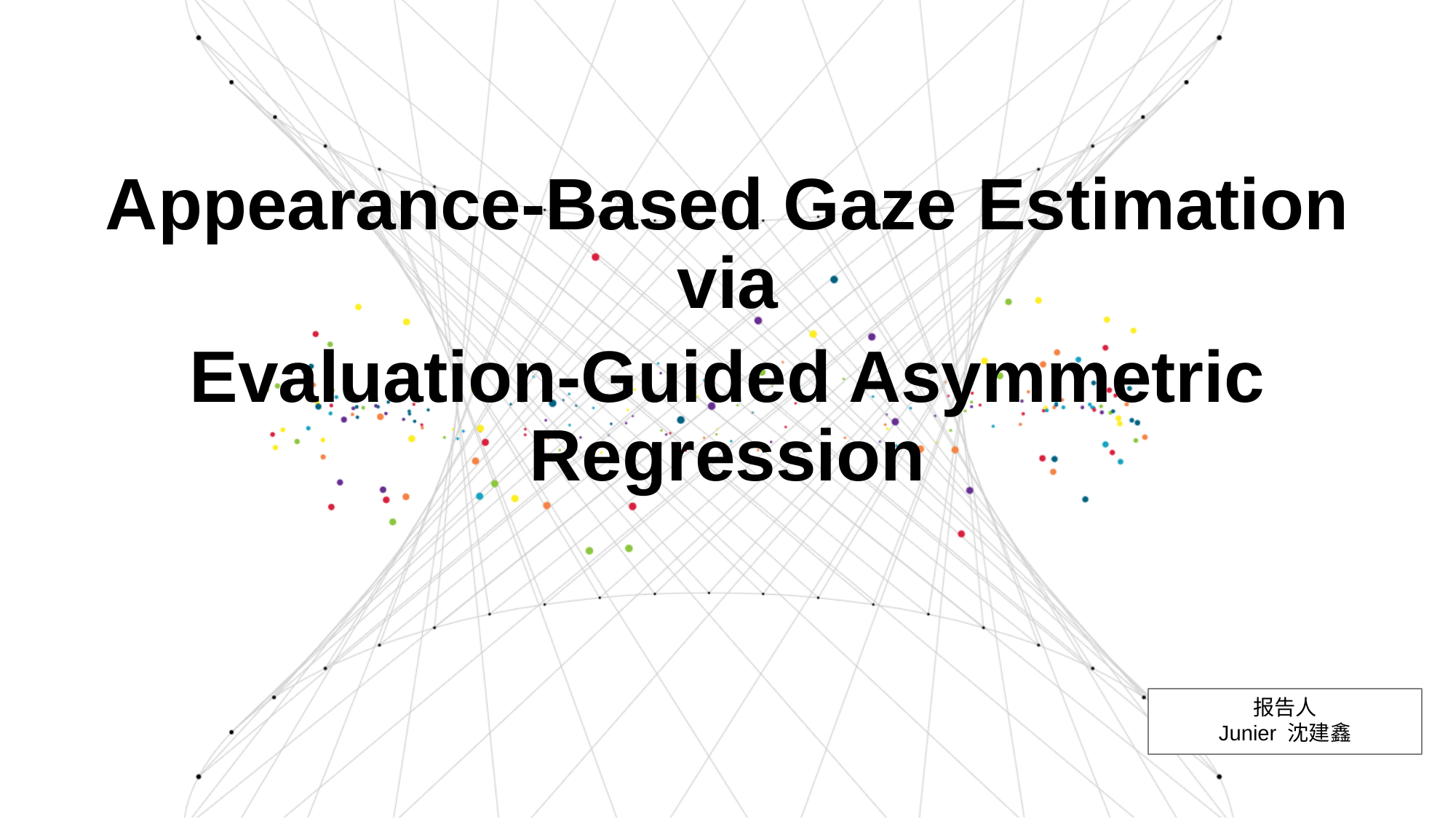

Appearance-Based Gaze Estimation via
Evaluation-Guided Asymmetric Regression

报告人
Junier 沈建鑫